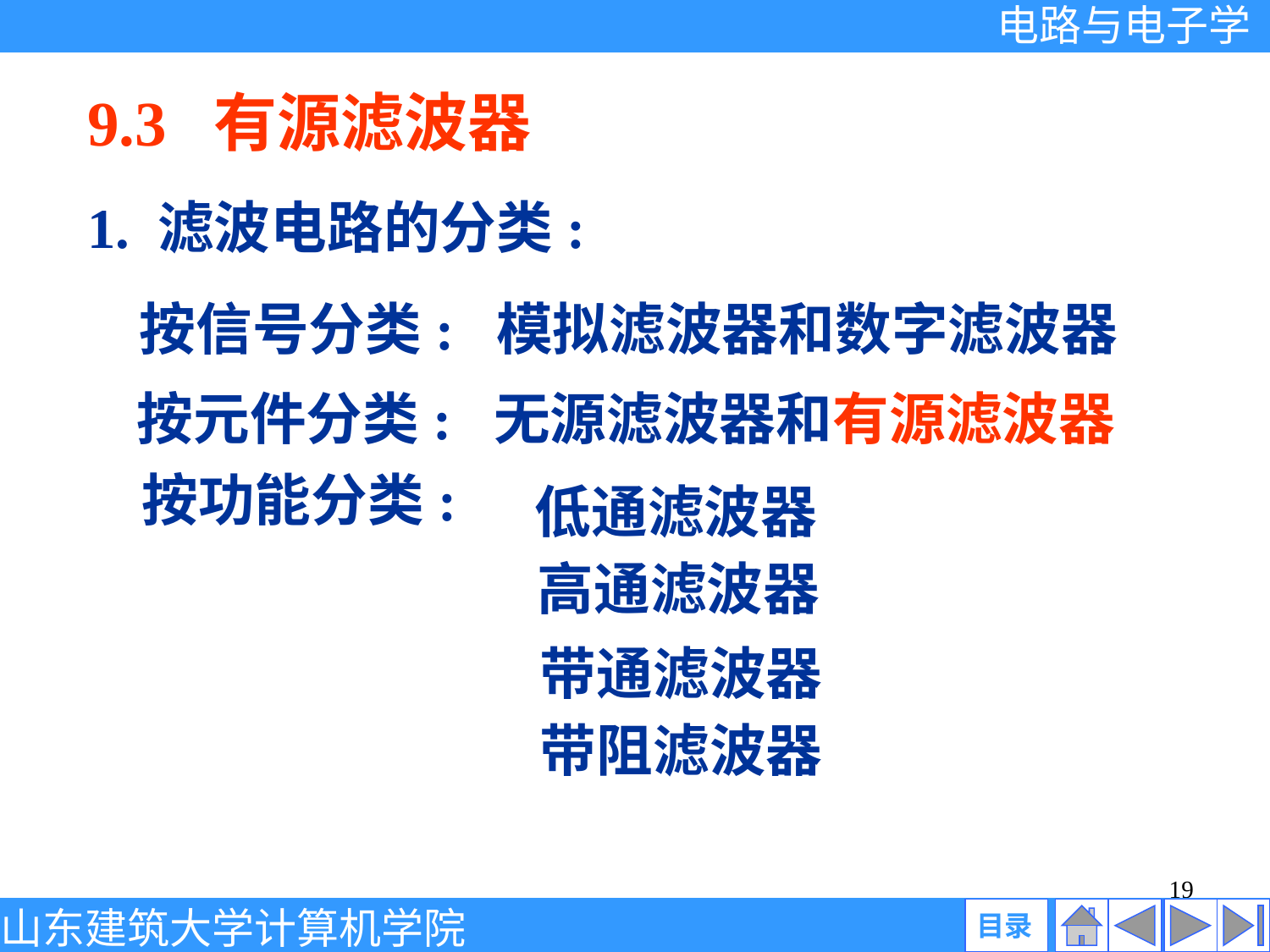

9.3  有源滤波器
1. 滤波电路的分类:
按信号分类:  模拟滤波器和数字滤波器
按元件分类:  无源滤波器和有源滤波器
按功能分类:
低通滤波器
高通滤波器
带通滤波器
带阻滤波器